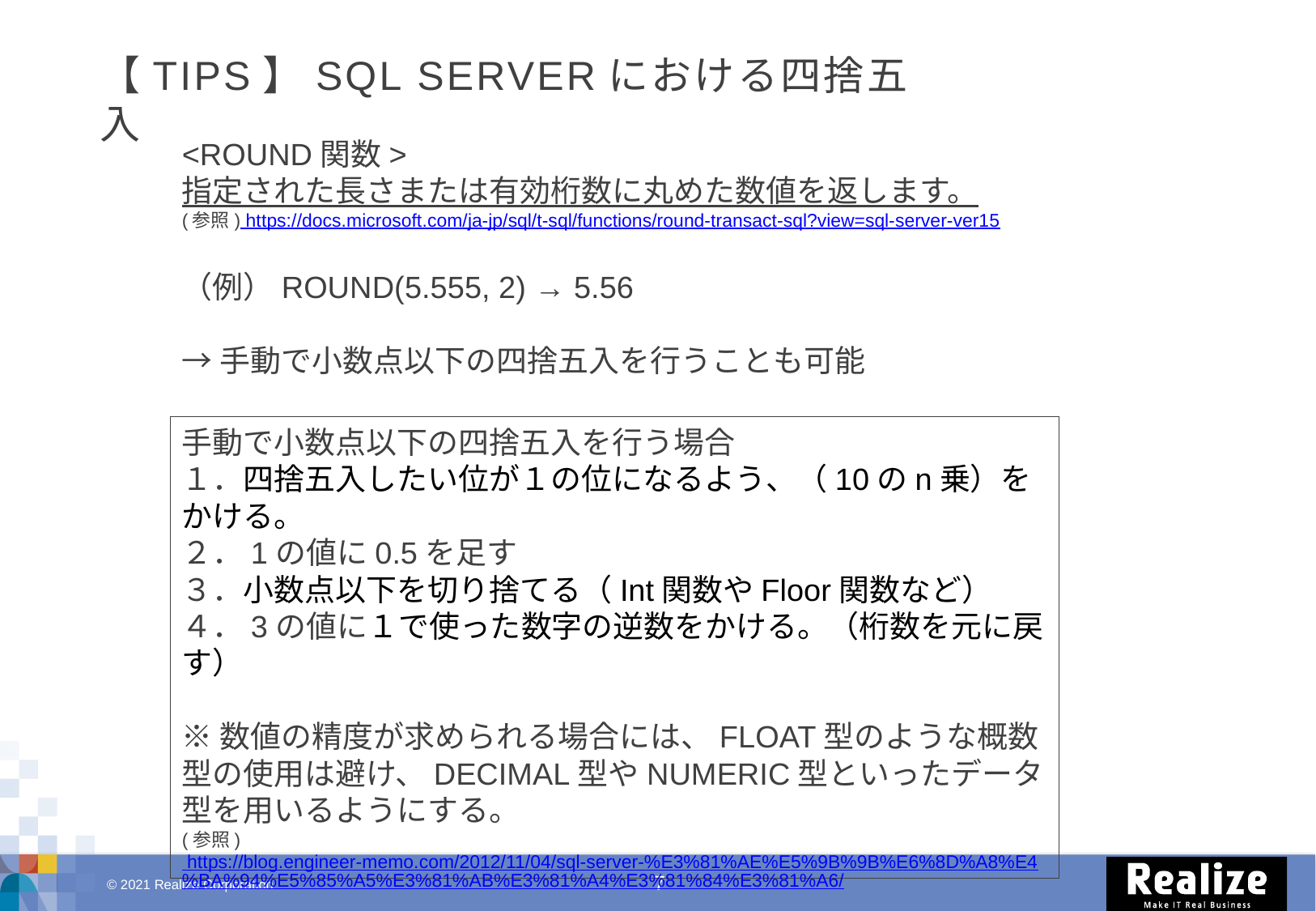

# 【TIPS】SQL SERVERにおける四捨五入
<ROUND関数>
指定された長さまたは有効桁数に丸めた数値を返します。
(参照) https://docs.microsoft.com/ja-jp/sql/t-sql/functions/round-transact-sql?view=sql-server-ver15

（例）ROUND(5.555, 2) → 5.56

→手動で小数点以下の四捨五入を行うことも可能
手動で小数点以下の四捨五入を行う場合
１．四捨五入したい位が１の位になるよう、（10のn乗）をかける。
２．1の値に0.5を足す
３．小数点以下を切り捨てる（Int関数やFloor関数など）
４．3の値に１で使った数字の逆数をかける。（桁数を元に戻す）

※数値の精度が求められる場合には、FLOAT型のような概数型の使用は避け、DECIMAL型やNUMERIC型といったデータ型を用いるようにする。
(参照) https://blog.engineer-memo.com/2012/11/04/sql-server-%E3%81%AE%E5%9B%9B%E6%8D%A8%E4%BA%94%E5%85%A5%E3%81%AB%E3%81%A4%E3%81%84%E3%81%A6/